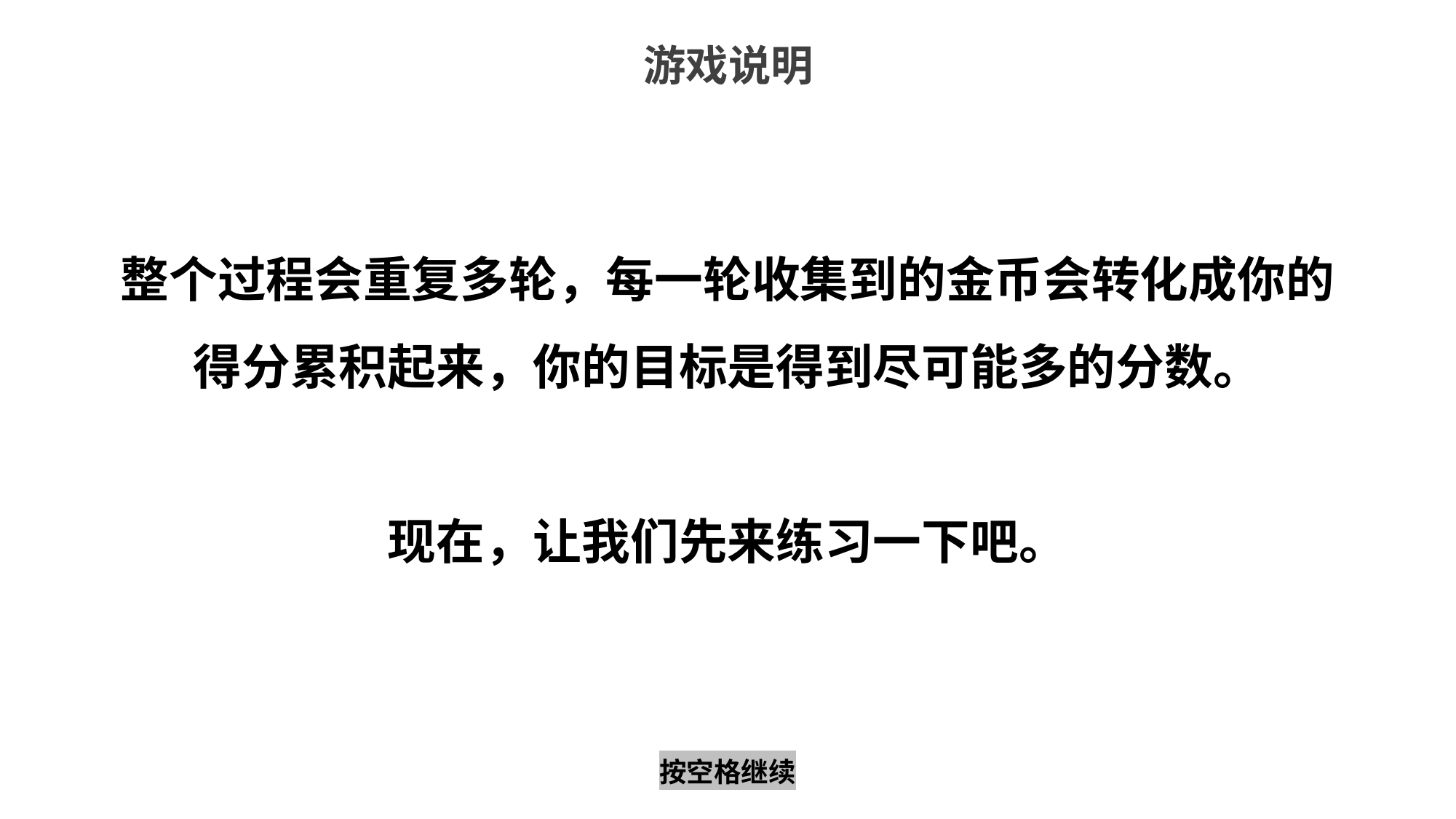

游戏说明
整个过程会重复多轮，每一轮收集到的金币会转化成你的得分累积起来，你的目标是得到尽可能多的分数。

现在，让我们先来练习一下吧。
按空格继续